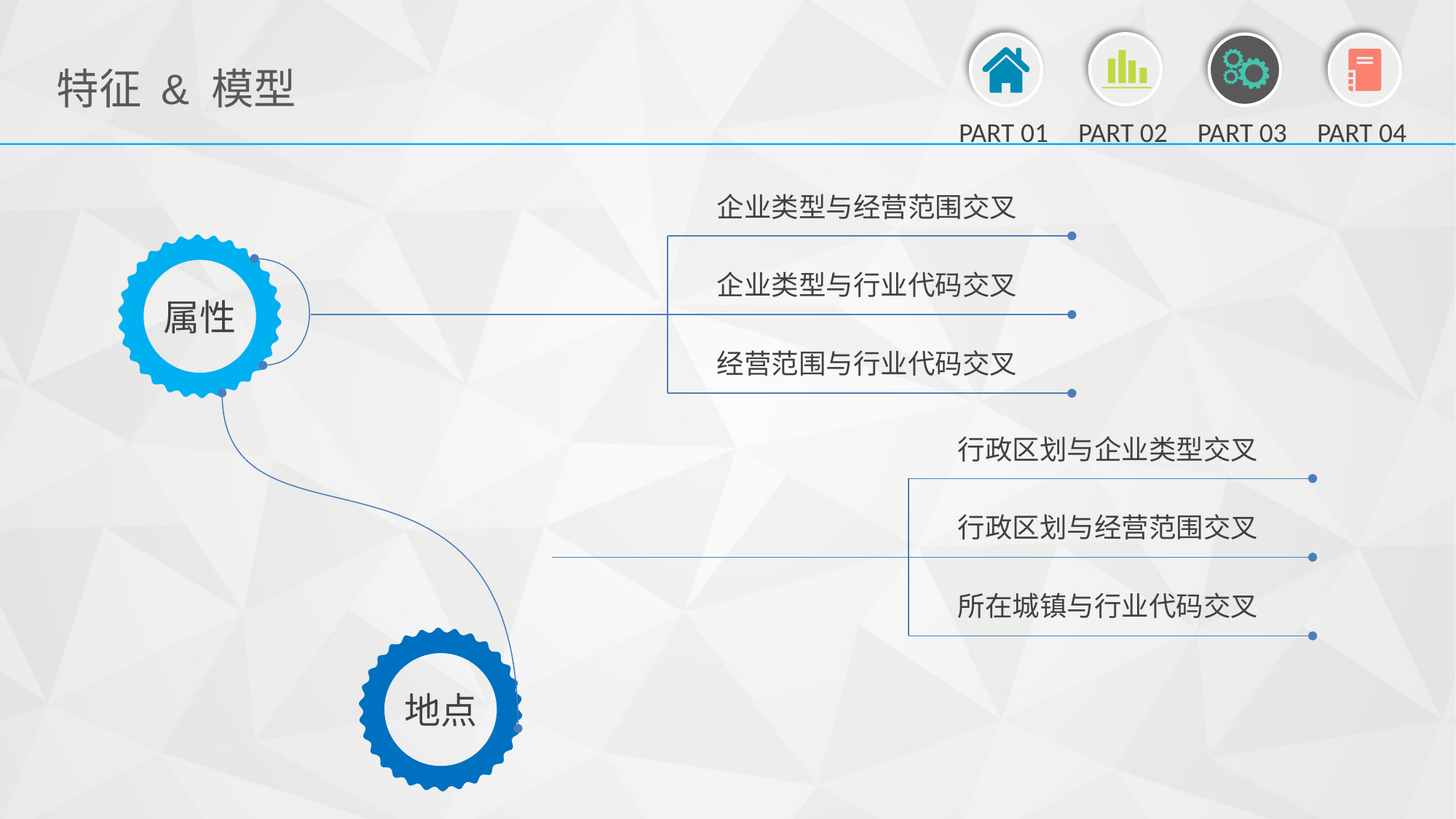

企业类型与经营范围交叉
属性
企业类型与行业代码交叉
经营范围与行业代码交叉
行政区划与企业类型交叉
行政区划与经营范围交叉
所在城镇与行业代码交叉
地点